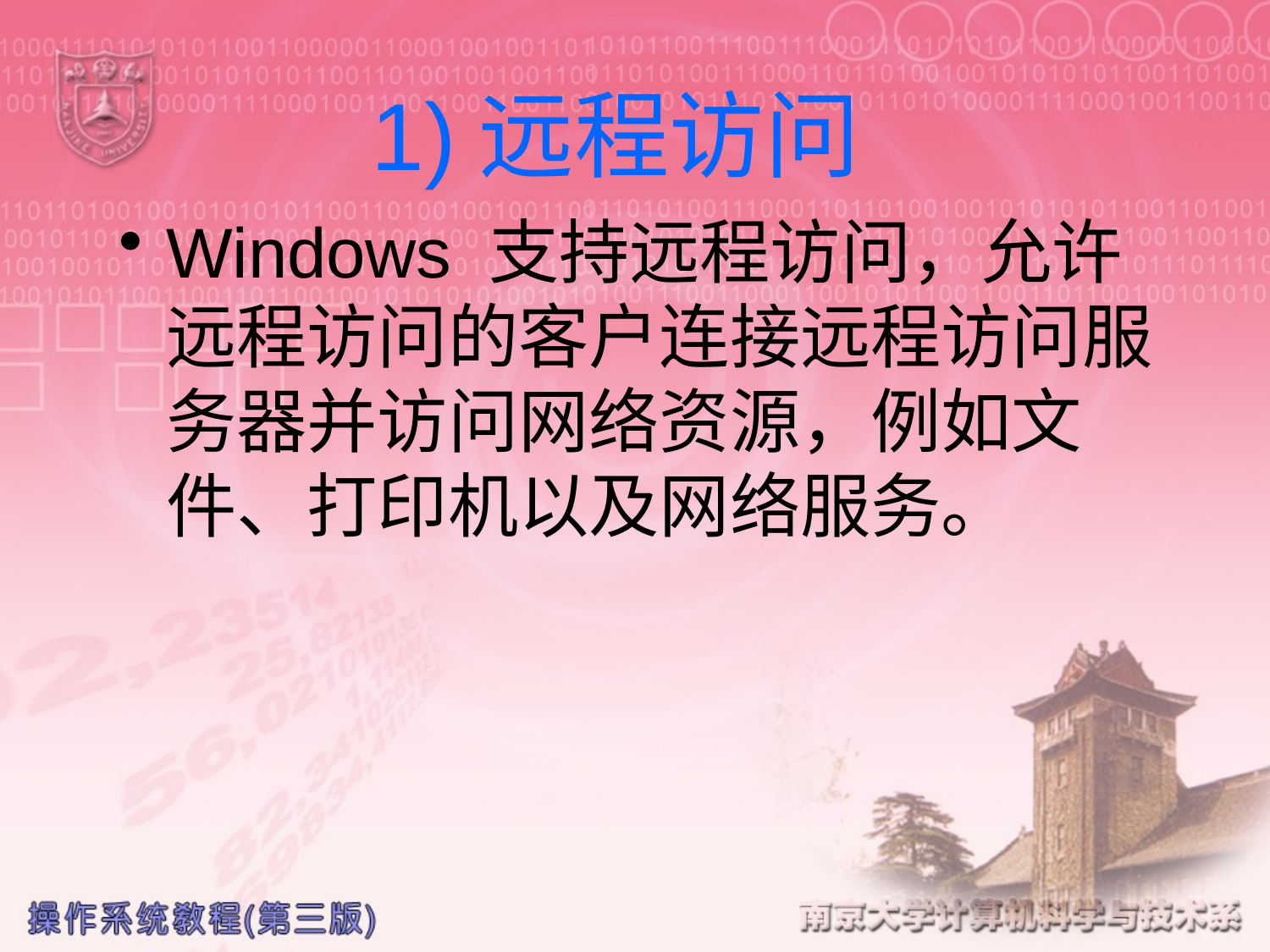

# 1)远程访问
Windows 支持远程访问，允许远程访问的客户连接远程访问服务器并访问网络资源，例如文件、打印机以及网络服务。